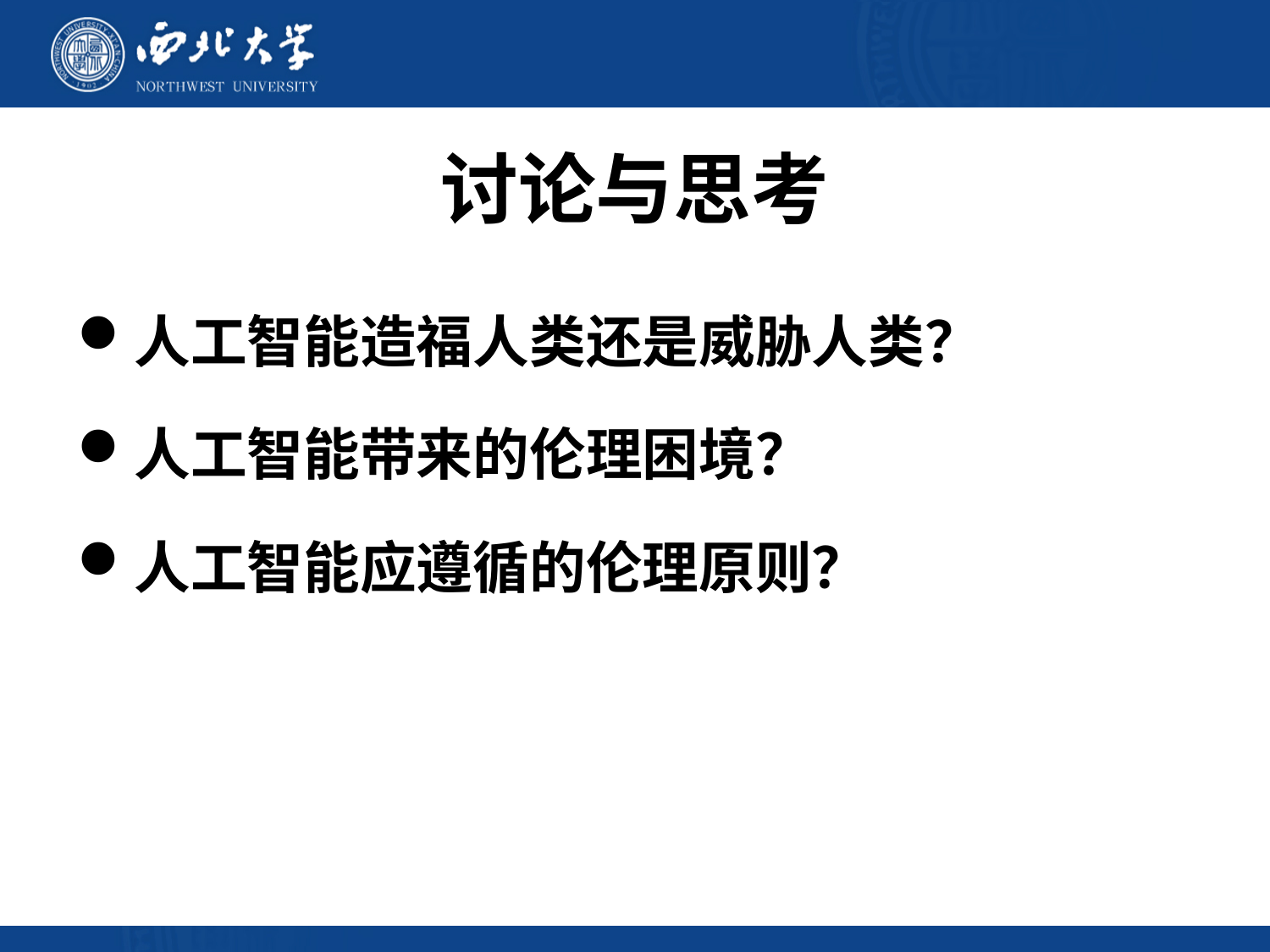

# 讨论与思考
人工智能造福人类还是威胁人类？
人工智能带来的伦理困境？
人工智能应遵循的伦理原则？